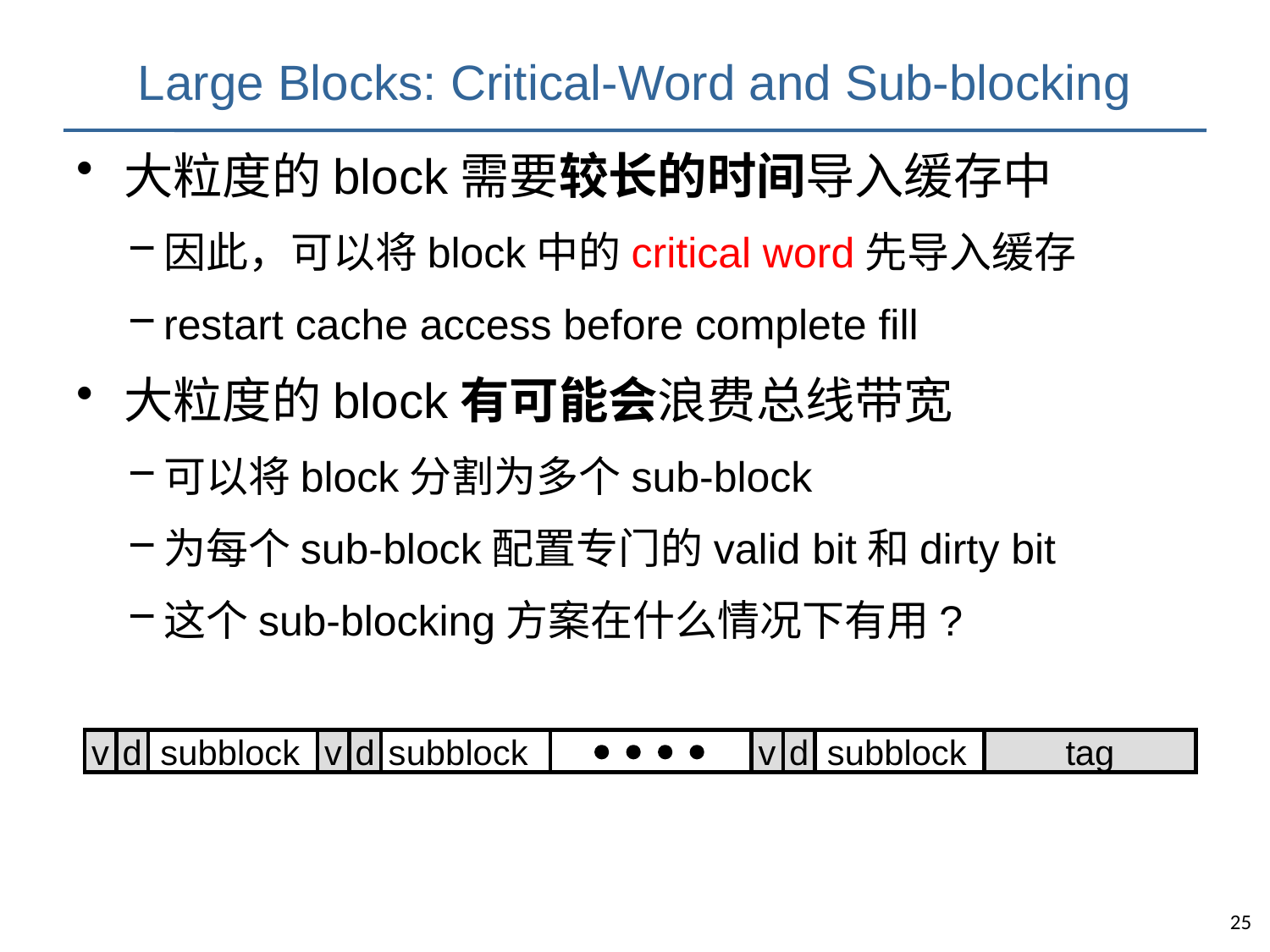

# Large Blocks: Critical-Word and Sub-blocking
大粒度的block需要较长的时间导入缓存中
因此，可以将block中的critical word先导入缓存
restart cache access before complete fill
大粒度的block有可能会浪费总线带宽
可以将block分割为多个sub-block
为每个sub-block配置专门的valid bit和dirty bit
这个sub-blocking方案在什么情况下有用?

      subblock
v
d
     subblock
v
d
      subblock
v
d
tag

25